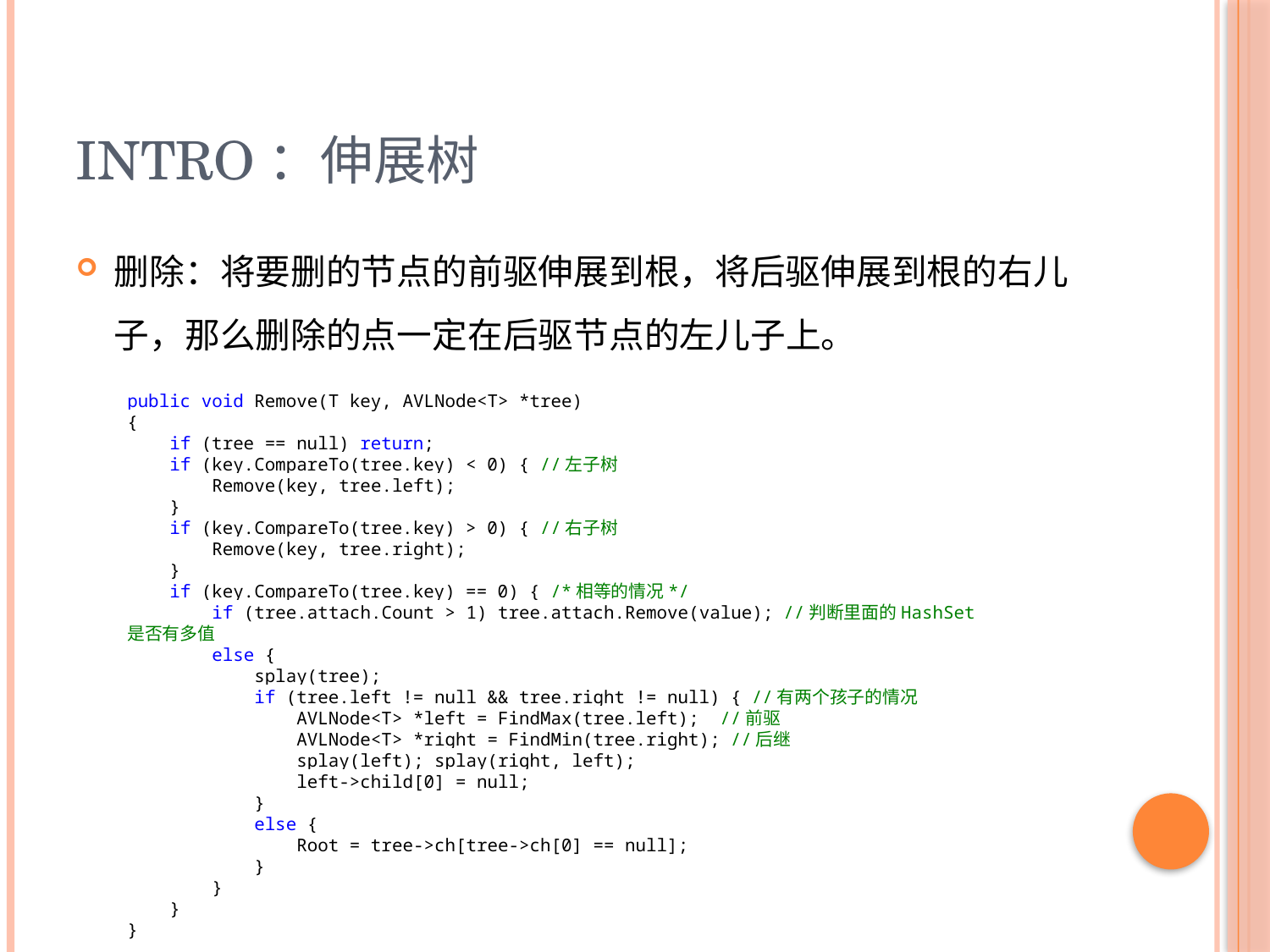

# Intro：伸展树
删除：将要删的节点的前驱伸展到根，将后驱伸展到根的右儿子，那么删除的点一定在后驱节点的左儿子上。
public void Remove(T key, AVLNode<T> *tree)
{
    if (tree == null) return;
    if (key.CompareTo(tree.key) < 0) { //左子树
        Remove(key, tree.left);
    }
    if (key.CompareTo(tree.key) > 0) { //右子树
        Remove(key, tree.right);
    }
    if (key.CompareTo(tree.key) == 0) { /*相等的情况*/
        if (tree.attach.Count > 1) tree.attach.Remove(value); //判断里面的HashSet是否有多值
        else {
            splay(tree);
            if (tree.left != null && tree.right != null) { //有两个孩子的情况
                AVLNode<T> *left = FindMax(tree.left);  //前驱
                AVLNode<T> *right = FindMin(tree.right); //后继
                splay(left); splay(right, left);
                left->child[0] = null;
            }
            else {
                Root = tree->ch[tree->ch[0] == null];
            }
        }
    }
}